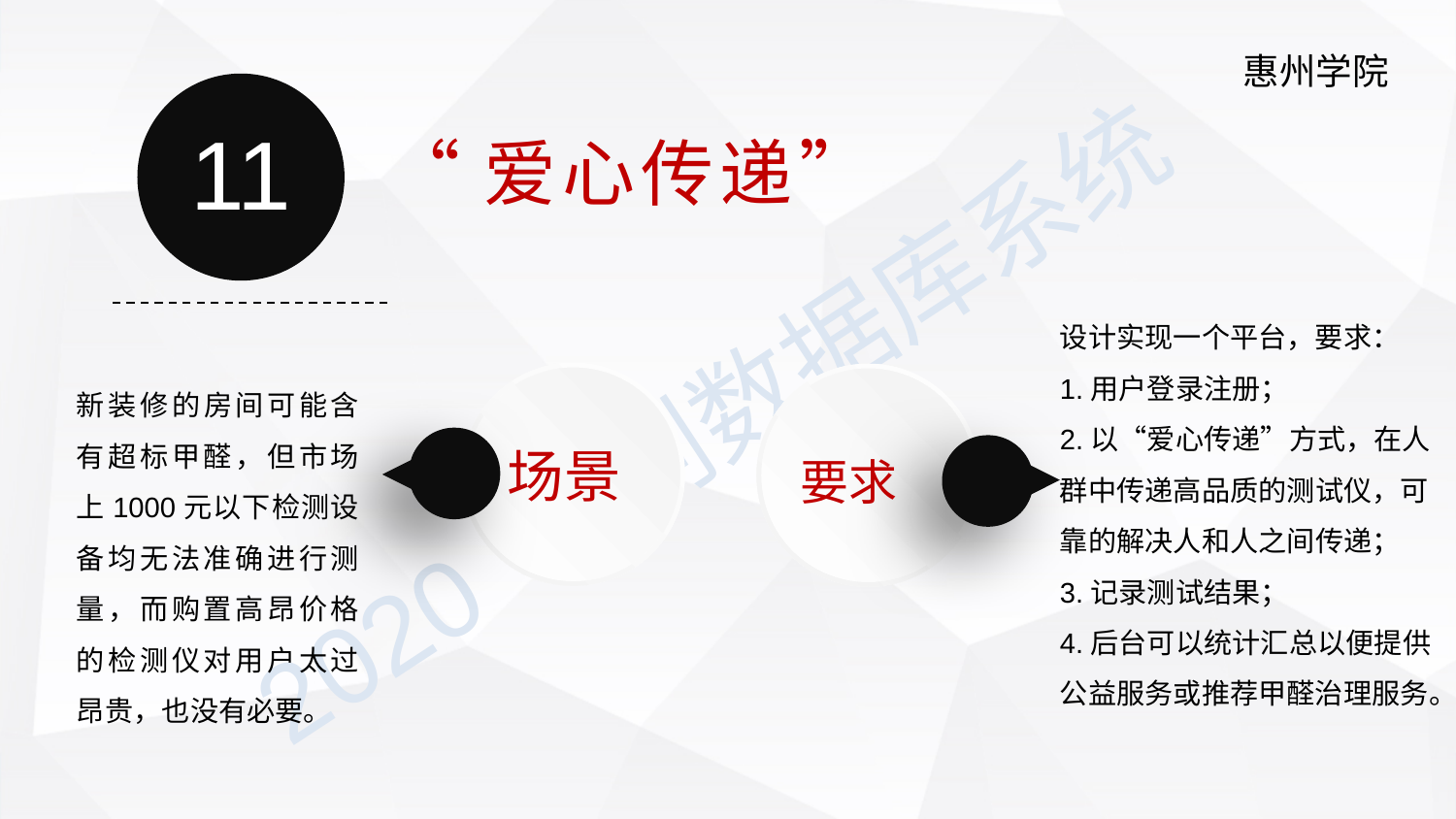

11
“爱心传递”
设计实现一个平台，要求：
1.用户登录注册；
2.以“爱心传递”方式，在人群中传递高品质的测试仪，可靠的解决人和人之间传递；
3.记录测试结果；
4.后台可以统计汇总以便提供公益服务或推荐甲醛治理服务。

新装修的房间可能含有超标甲醛，但市场上1000元以下检测设备均无法准确进行测量，而购置高昂价格的检测仪对用户太过昂贵，也没有必要。

场景
要求